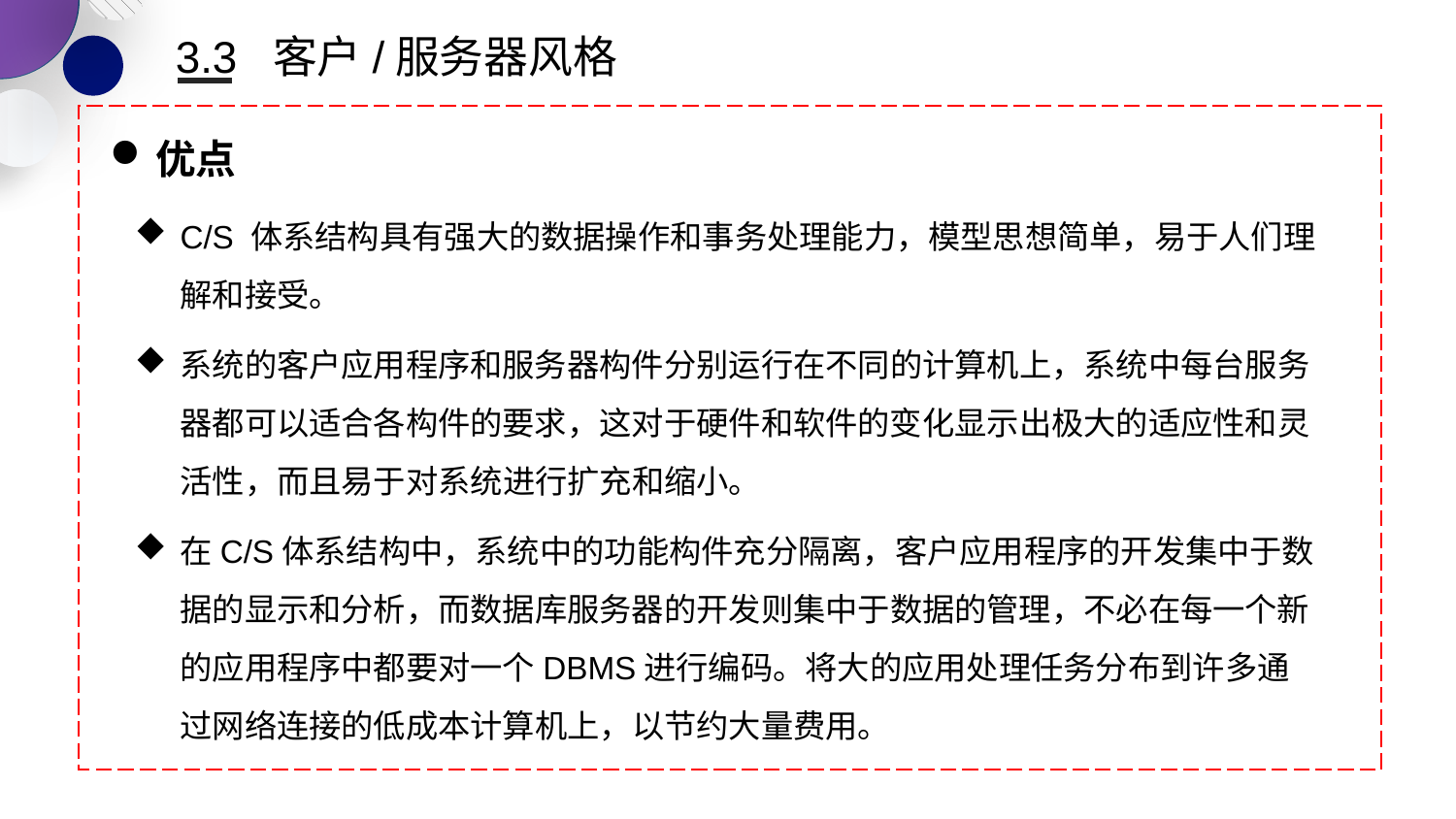

3.3  客户/服务器风格

优点
C/S 体系结构具有强大的数据操作和事务处理能力，模型思想简单，易于人们理解和接受。
系统的客户应用程序和服务器构件分别运行在不同的计算机上，系统中每台服务器都可以适合各构件的要求，这对于硬件和软件的变化显示出极大的适应性和灵活性，而且易于对系统进行扩充和缩小。
在C/S体系结构中，系统中的功能构件充分隔离，客户应用程序的开发集中于数据的显示和分析，而数据库服务器的开发则集中于数据的管理，不必在每一个新的应用程序中都要对一个DBMS进行编码。将大的应用处理任务分布到许多通过网络连接的低成本计算机上，以节约大量费用。